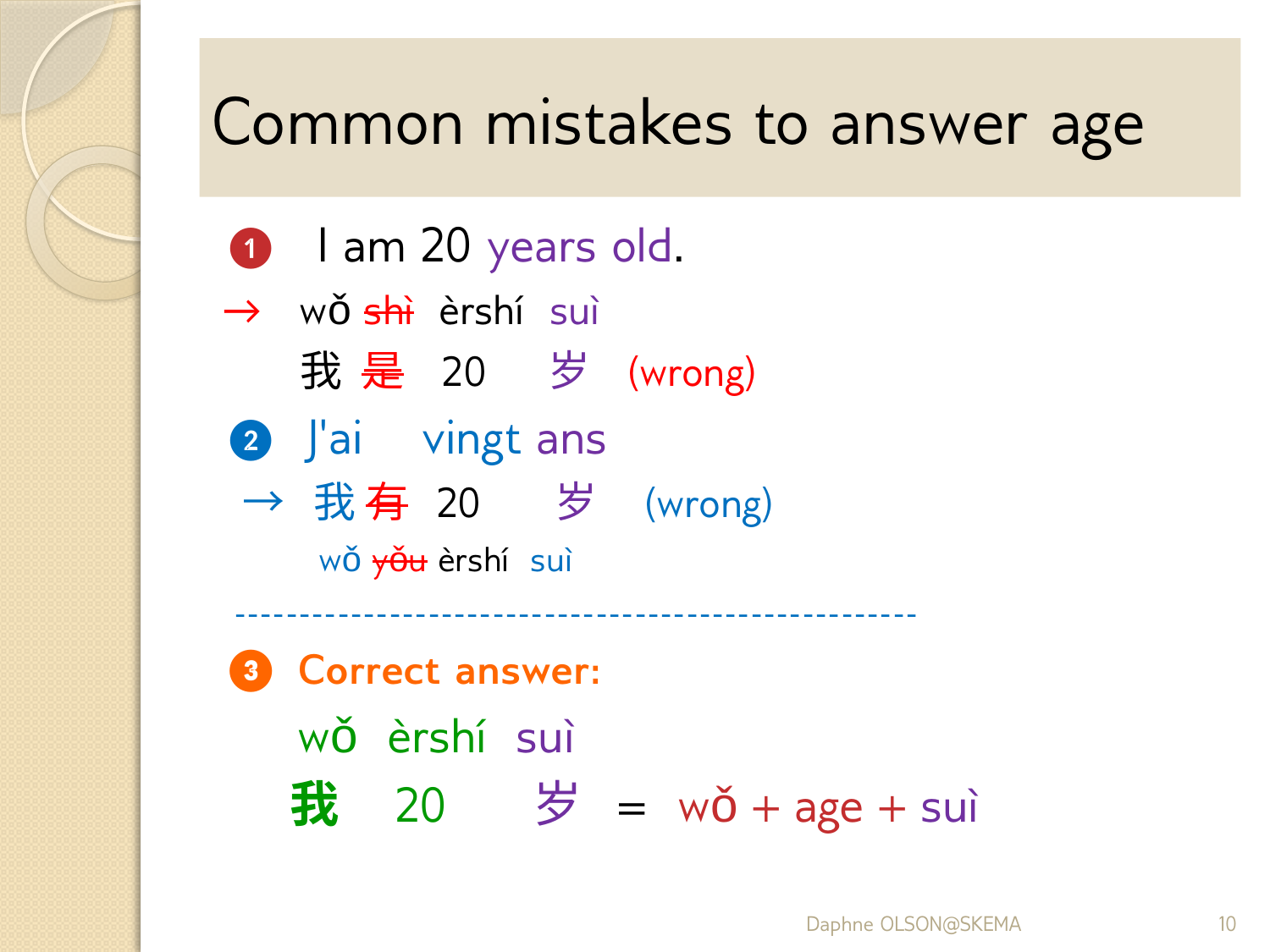

# Common mistakes to answer age
❶   I am 20 years old.
→   wǒ shì  èrshí  suì
       我  是   20    岁   (wrong)
❷   J'ai    vingt ans
  →  我 有  20     岁    (wrong)
         wǒ yǒu èrshí  suì
 -----------------------------------------------------
❸  Correct answer:
     wǒ  èrshí  suì
     我    20     岁  =  wǒ + age + suì

Daphne OLSON@SKEMA
10